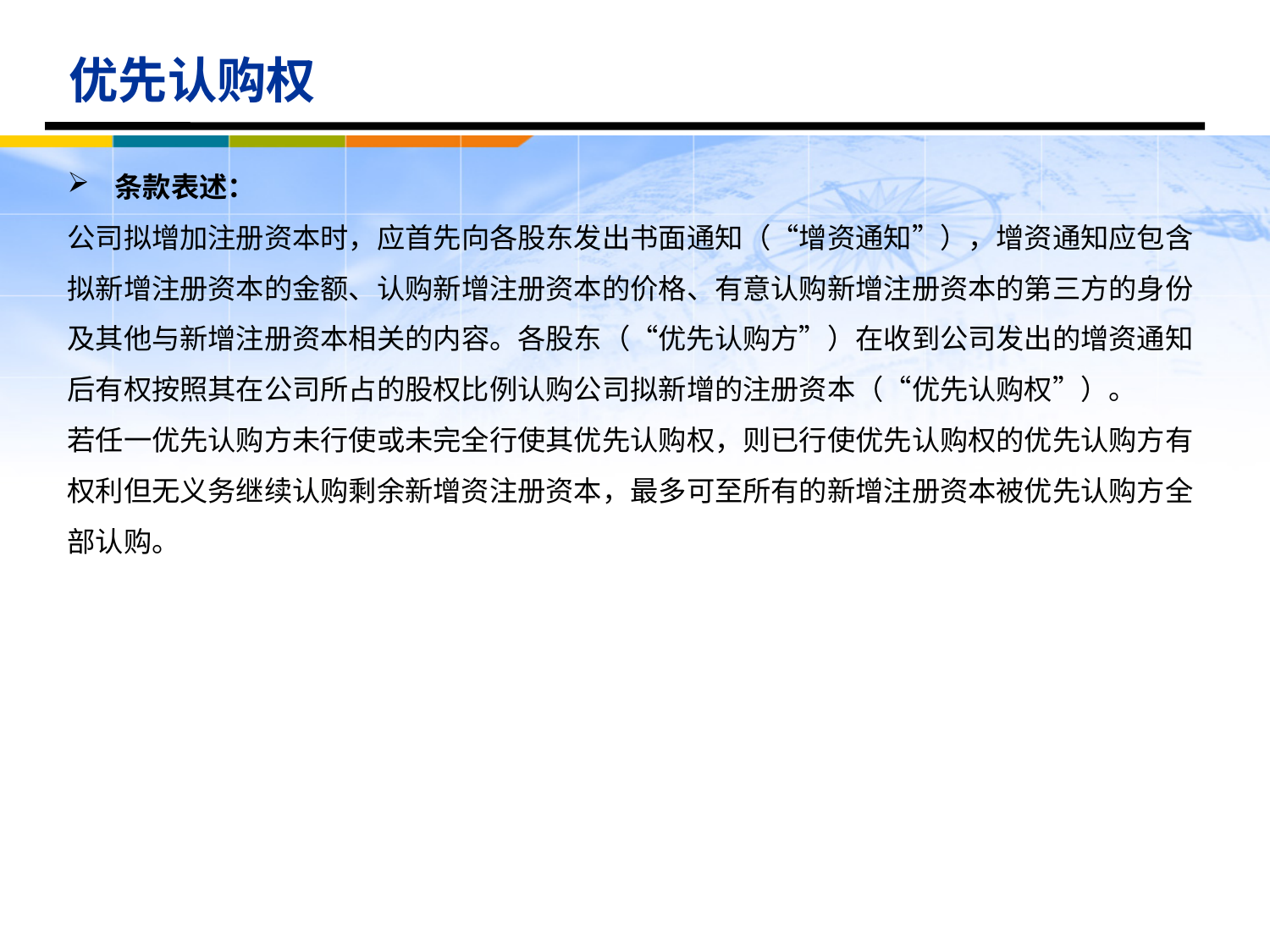

优先认购权
条款表述：
公司拟增加注册资本时，应首先向各股东发出书面通知（“增资通知”），增资通知应包含拟新增注册资本的金额、认购新增注册资本的价格、有意认购新增注册资本的第三方的身份及其他与新增注册资本相关的内容。各股东（“优先认购方”）在收到公司发出的增资通知后有权按照其在公司所占的股权比例认购公司拟新增的注册资本（“优先认购权”）。
若任一优先认购方未行使或未完全行使其优先认购权，则已行使优先认购权的优先认购方有权利但无义务继续认购剩余新增资注册资本，最多可至所有的新增注册资本被优先认购方全部认购。